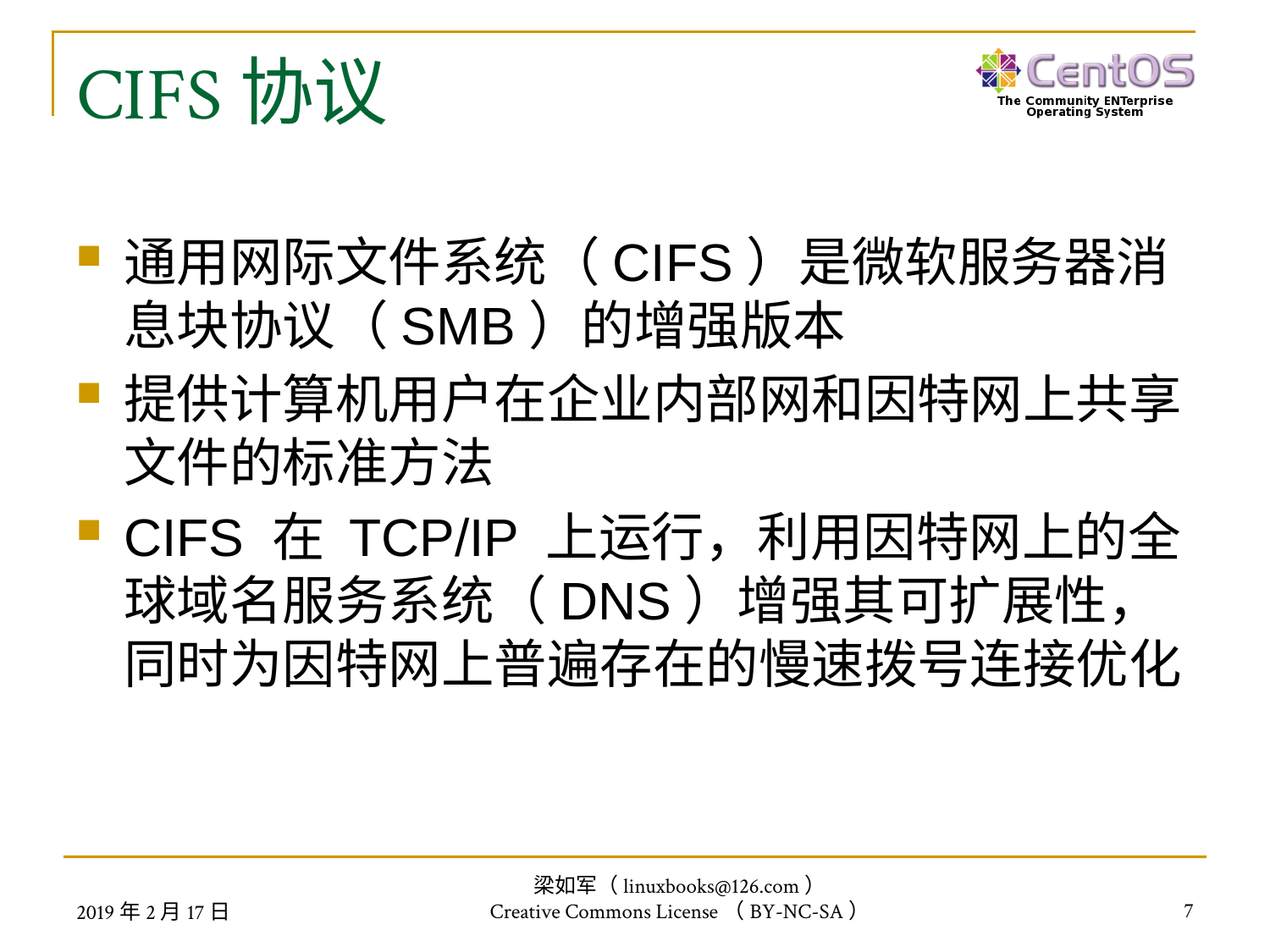

# CIFS协议
通用网际文件系统（CIFS）是微软服务器消息块协议（SMB）的增强版本
提供计算机用户在企业内部网和因特网上共享文件的标准方法
CIFS 在 TCP/IP 上运行，利用因特网上的全球域名服务系统（DNS）增强其可扩展性，同时为因特网上普遍存在的慢速拨号连接优化
梁如军（linuxbooks@126.com）
Creative Commons License（BY-NC-SA）
2019年2月17日
7